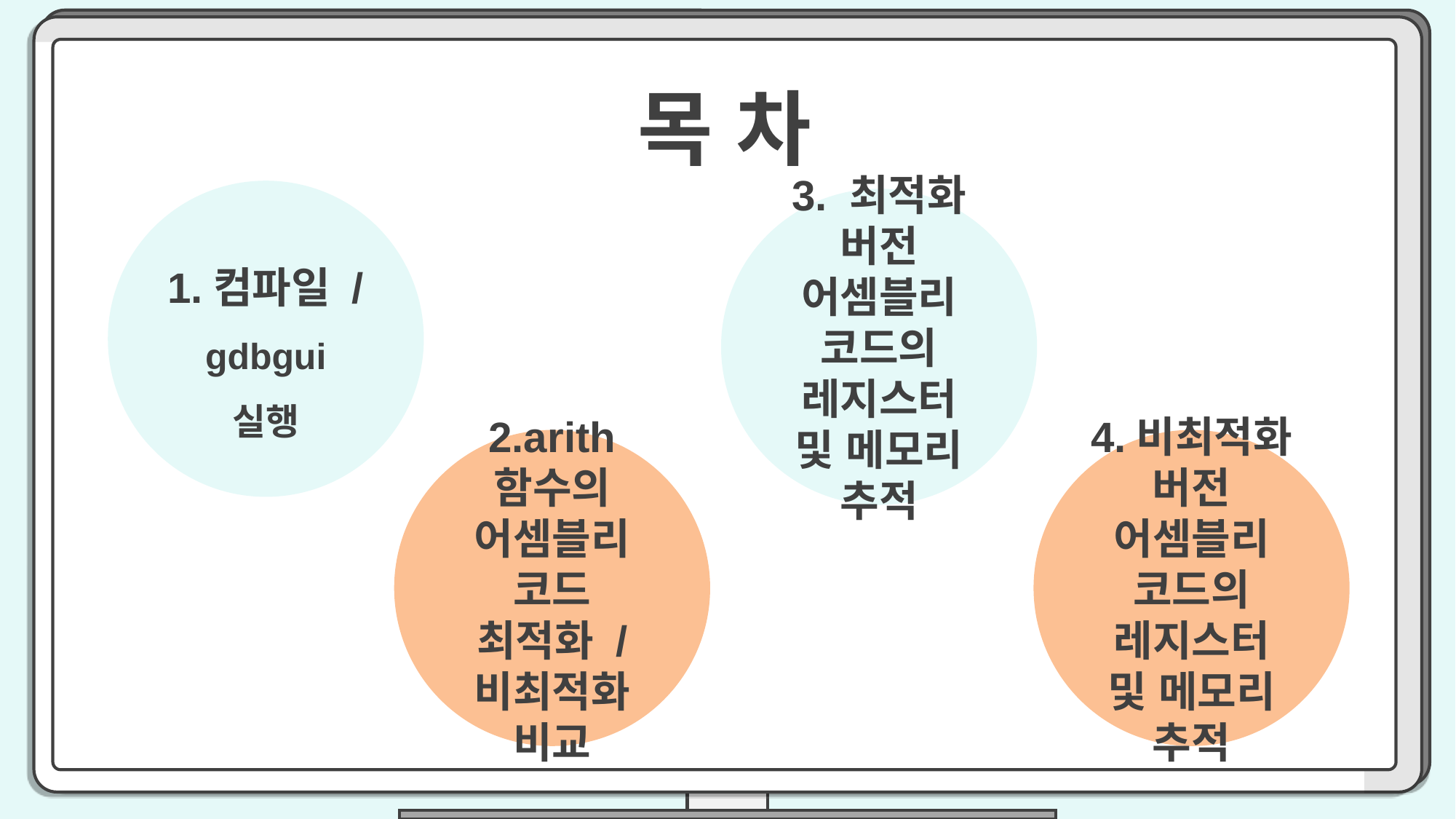

목 차
1.컴파일 /
gdbgui
실행
3. 최적화 버전 어셈블리 코드의
레지스터 및 메모리 추적
2.arith 함수의 어셈블리 코드
최적화 / 비최적화 비교
4.비최적화 버전 어셈블리 코드의
레지스터 및 메모리 추적